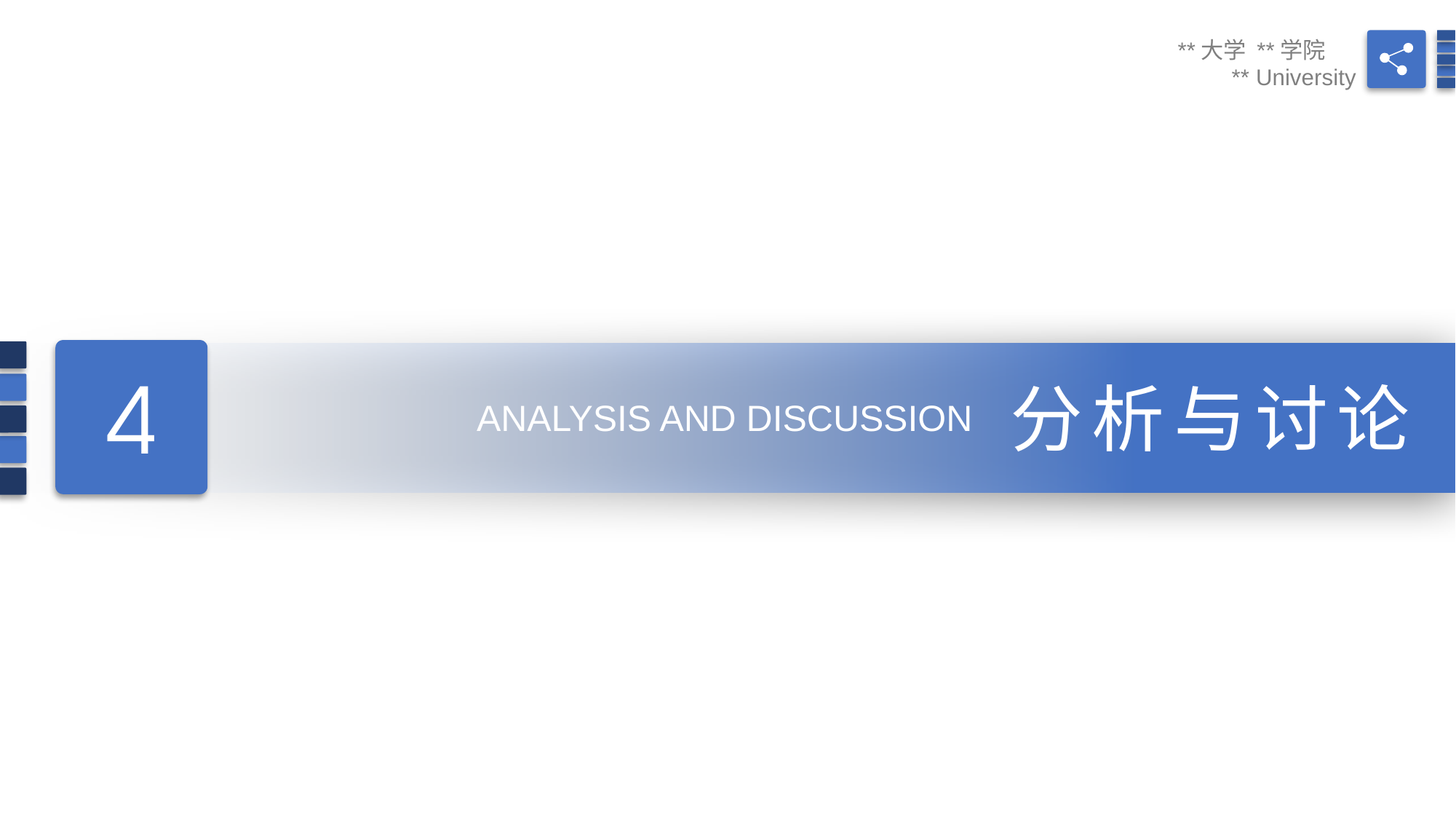

**大学 **学院
** University

4

分析与讨论
ANALYSIS AND DISCUSSION